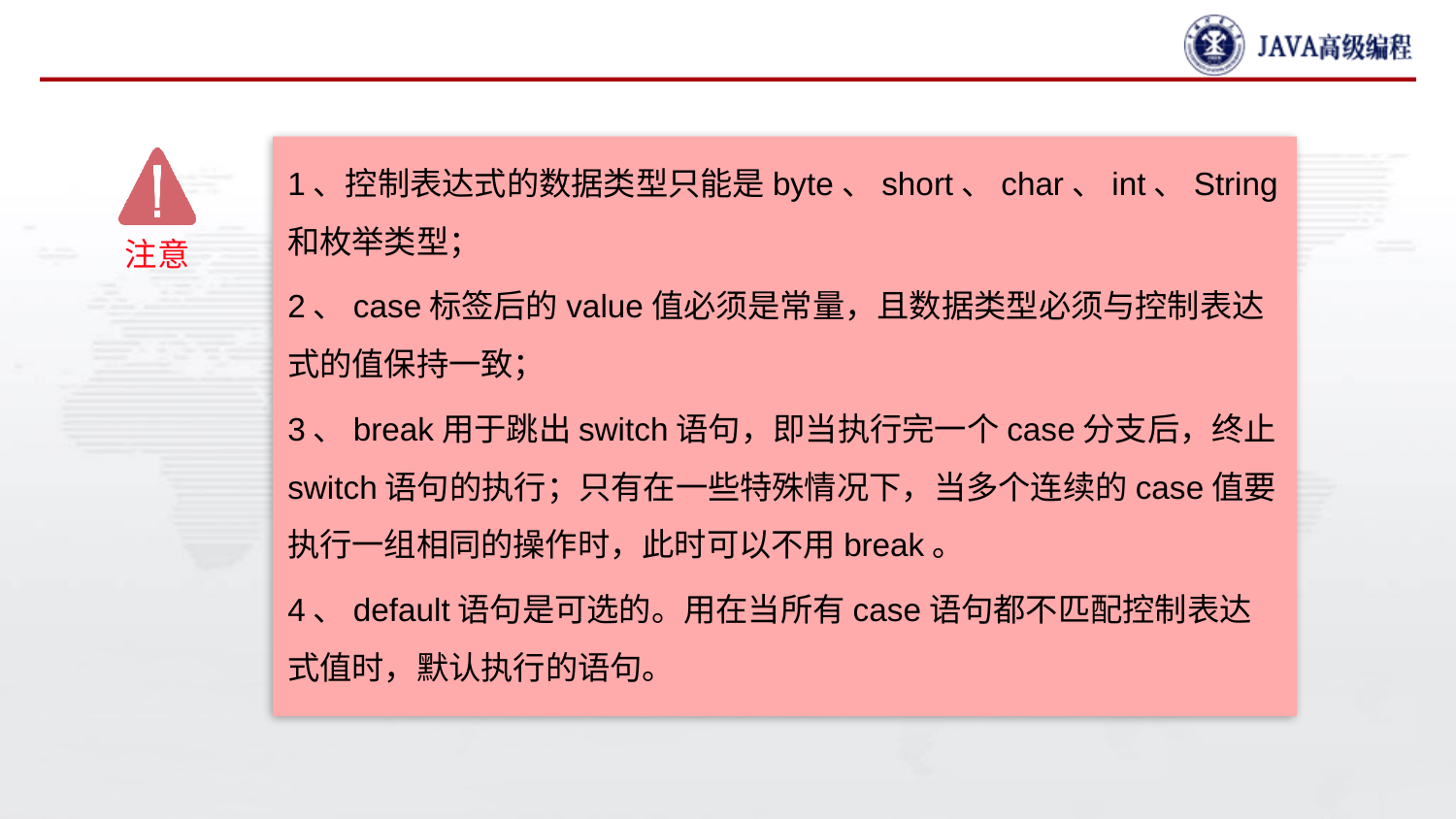

#
1、控制表达式的数据类型只能是byte、short、char、int、String和枚举类型；
2、case标签后的value值必须是常量，且数据类型必须与控制表达式的值保持一致；
3、break用于跳出switch语句，即当执行完一个case分支后，终止switch语句的执行；只有在一些特殊情况下，当多个连续的case值要执行一组相同的操作时，此时可以不用break。
4、default语句是可选的。用在当所有case语句都不匹配控制表达式值时，默认执行的语句。